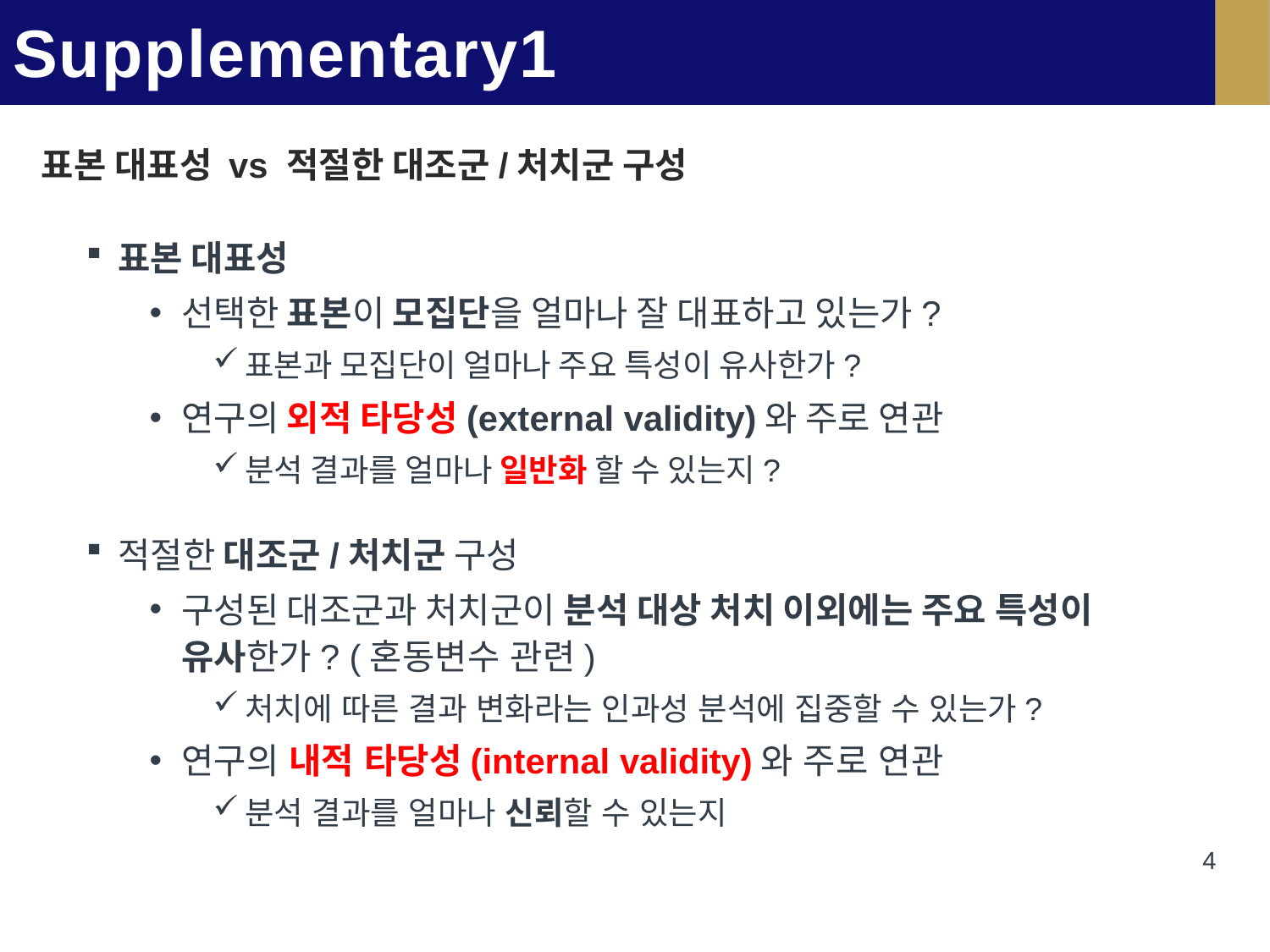

# Supplementary1
표본 대표성 vs 적절한 대조군/처치군 구성

표본 대표성
선택한 표본이 모집단을 얼마나 잘 대표하고 있는가?
표본과 모집단이 얼마나 주요 특성이 유사한가?
연구의 외적 타당성(external validity)와 주로 연관
분석 결과를 얼마나 일반화 할 수 있는지?

적절한 대조군/처치군 구성
구성된 대조군과 처치군이 분석 대상 처치 이외에는 주요 특성이
유사한가? (혼동변수 관련)
처치에 따른 결과 변화라는 인과성 분석에 집중할 수 있는가?
연구의 내적 타당성(internal validity)와 주로 연관
분석 결과를 얼마나 신뢰할 수 있는지
4